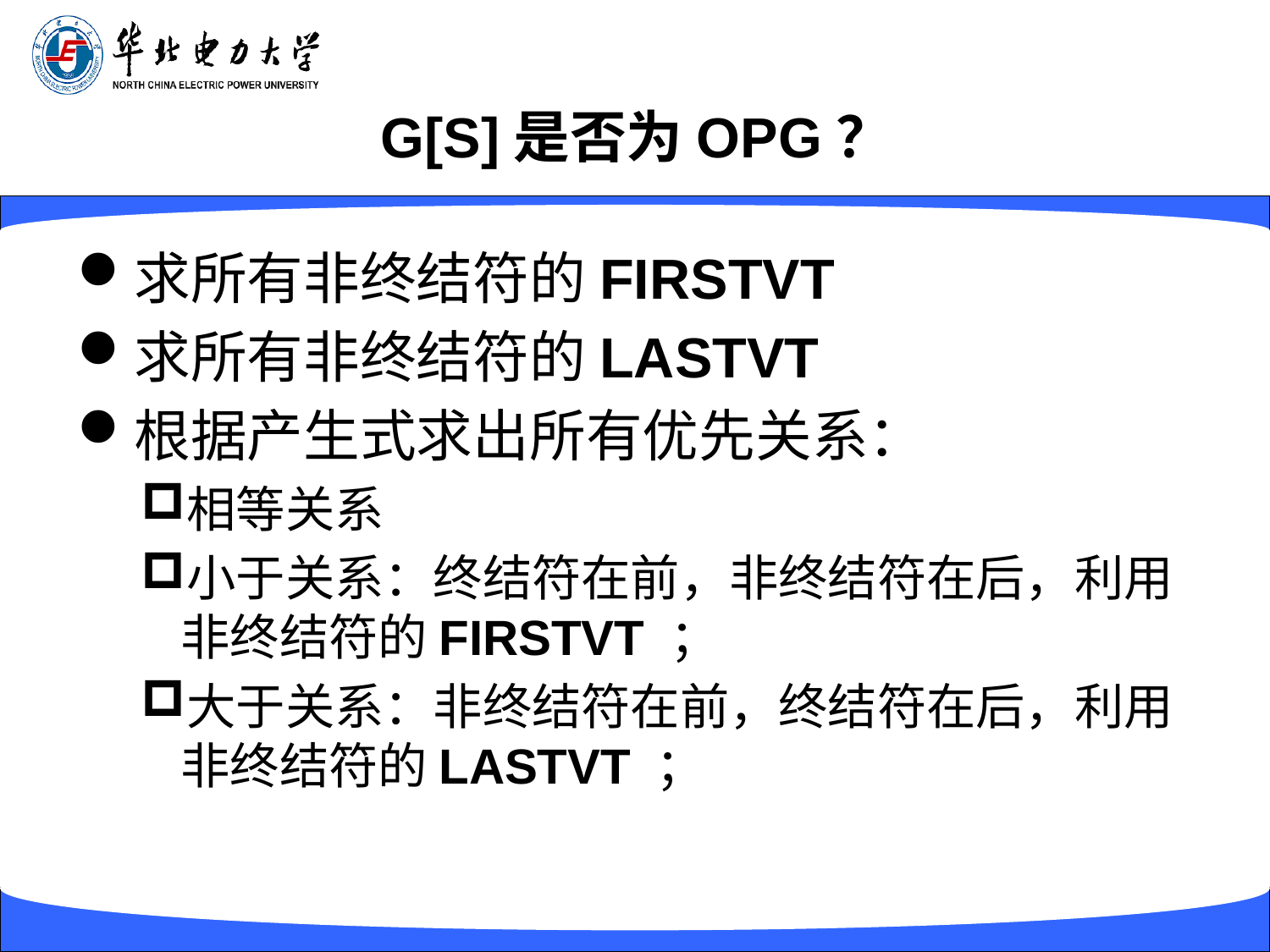

# G[S]是否为OPG？
求所有非终结符的FIRSTVT
求所有非终结符的LASTVT
根据产生式求出所有优先关系：
相等关系
小于关系：终结符在前，非终结符在后，利用非终结符的FIRSTVT ；
大于关系：非终结符在前，终结符在后，利用非终结符的LASTVT ；